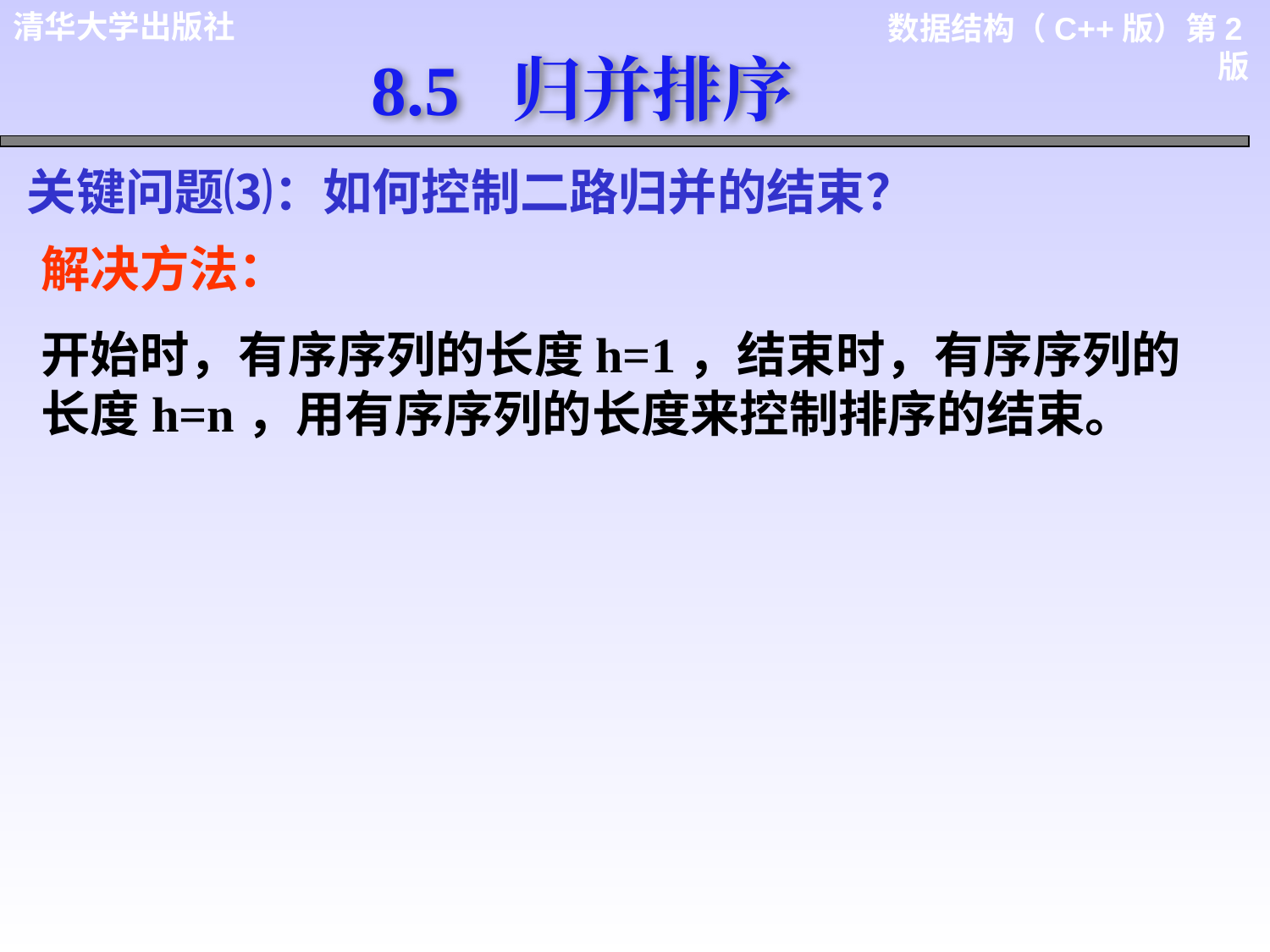

8.5  归并排序
关键问题⑶：如何控制二路归并的结束？
解决方法：
开始时，有序序列的长度h=1，结束时，有序序列的长度h=n，用有序序列的长度来控制排序的结束。